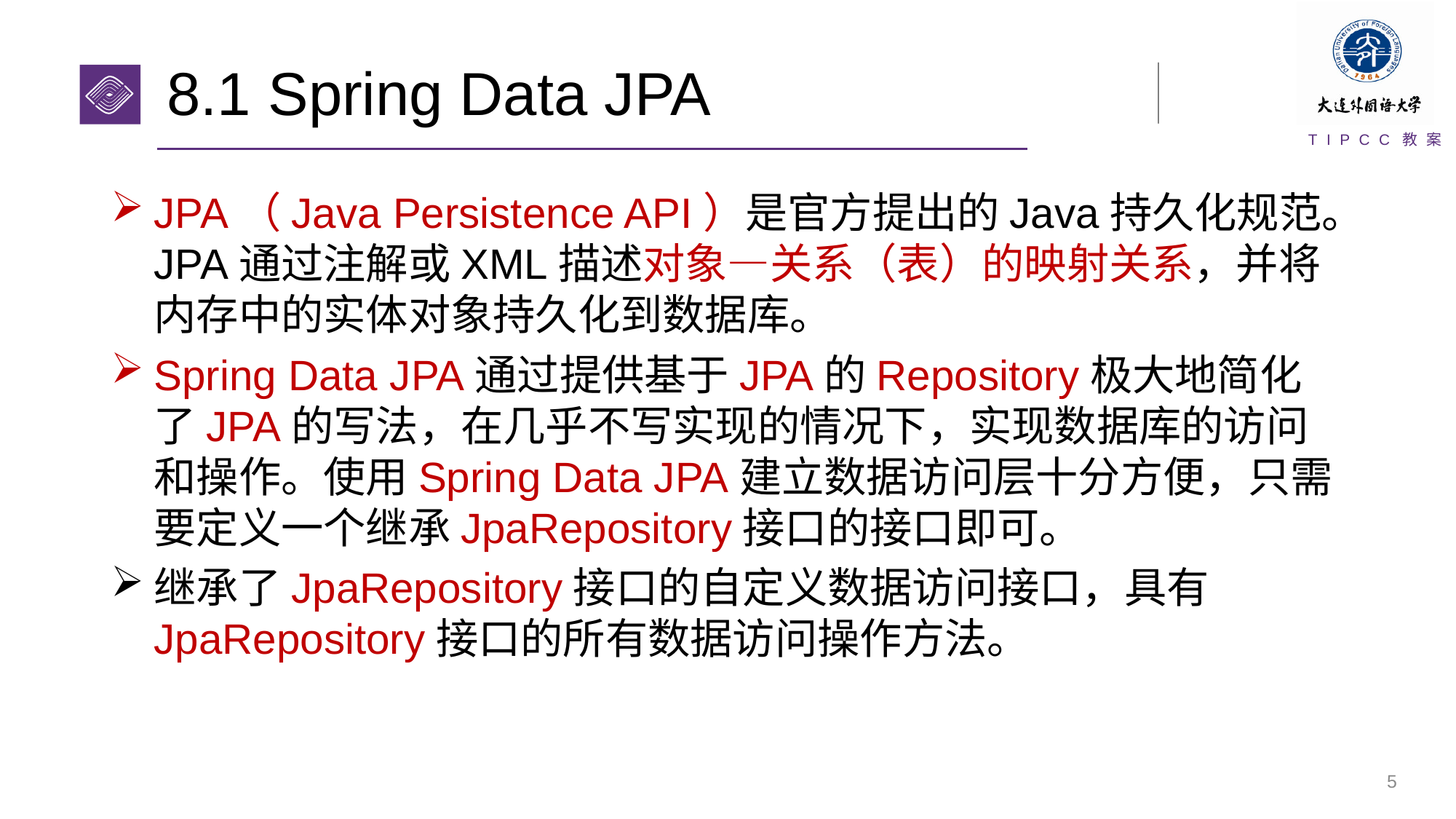

# 8.1 Spring Data JPA
JPA（Java Persistence API）是官方提出的Java持久化规范。JPA通过注解或XML描述对象—关系（表）的映射关系，并将内存中的实体对象持久化到数据库。
Spring Data JPA通过提供基于JPA的Repository极大地简化了JPA的写法，在几乎不写实现的情况下，实现数据库的访问和操作。使用Spring Data JPA建立数据访问层十分方便，只需要定义一个继承JpaRepository接口的接口即可。
继承了JpaRepository接口的自定义数据访问接口，具有JpaRepository接口的所有数据访问操作方法。

5